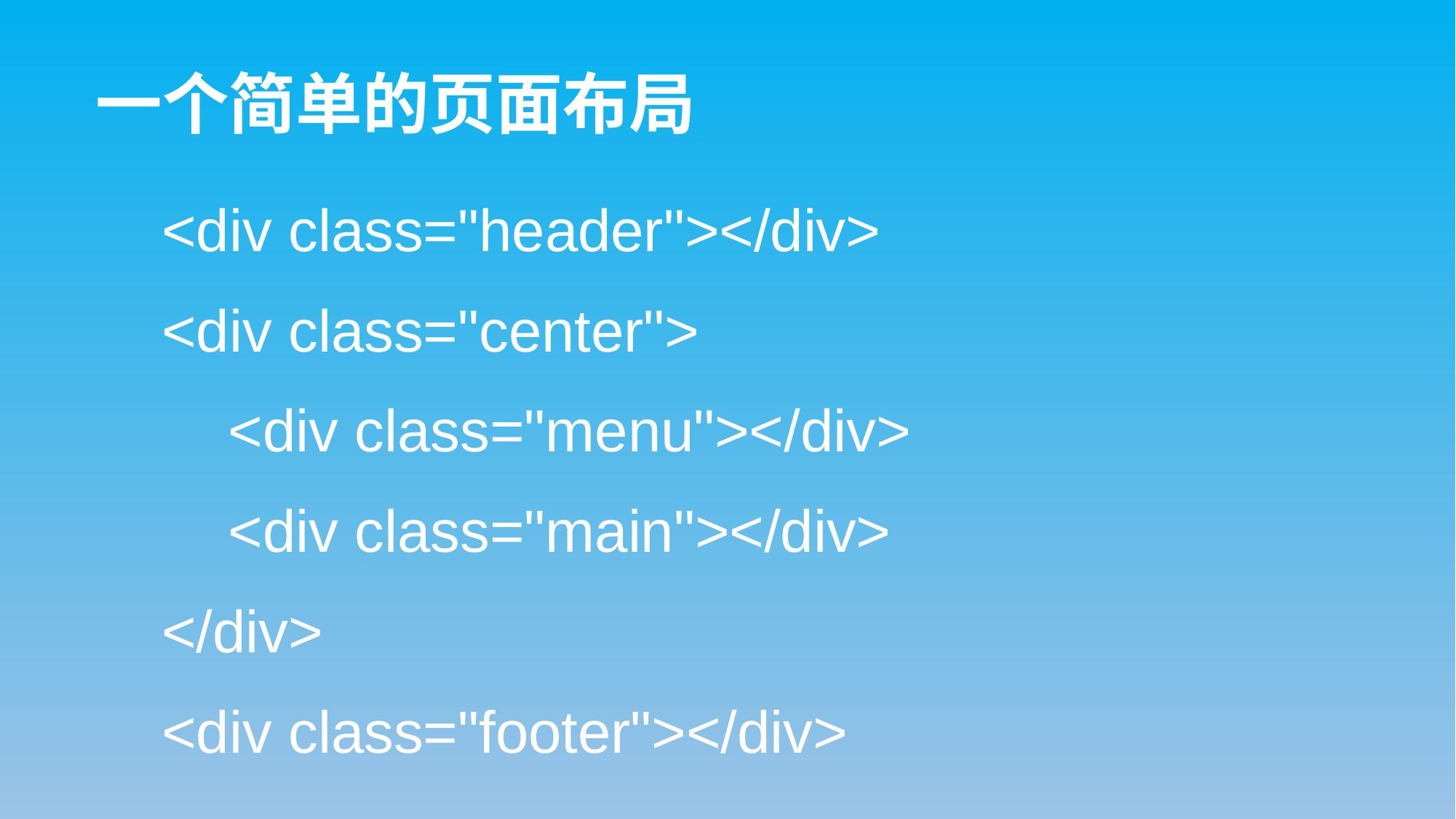

# 一个简单的页面布局
    <div class="header"></div>
    <div class="center">
        <div class="menu"></div>
        <div class="main"></div>
    </div>
    <div class="footer"></div>